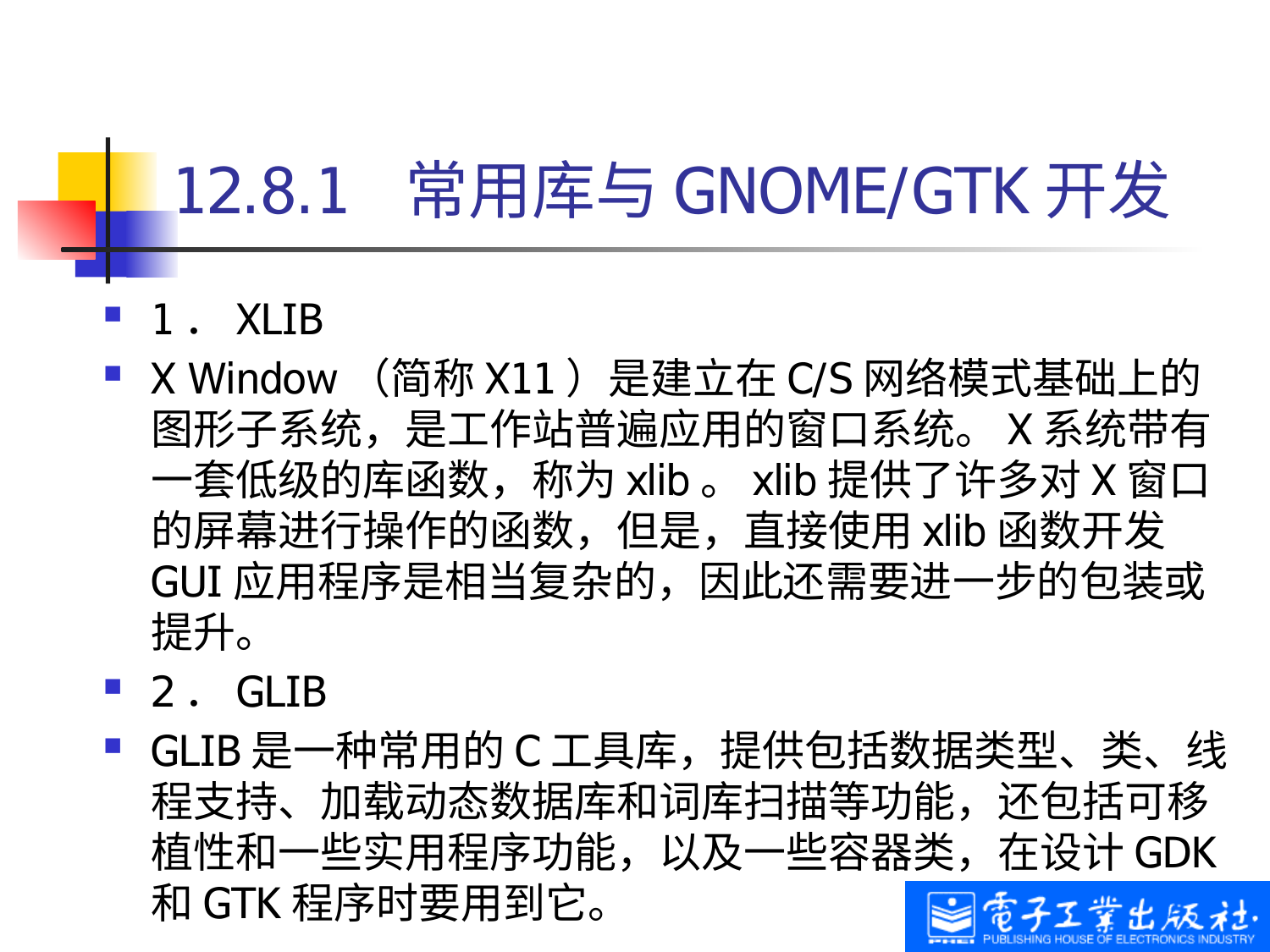

# 12.8.1  常用库与GNOME/GTK开发
1．XLIB
X Window（简称X11）是建立在C/S网络模式基础上的图形子系统，是工作站普遍应用的窗口系统。X系统带有一套低级的库函数，称为xlib。xlib提供了许多对X窗口的屏幕进行操作的函数，但是，直接使用xlib函数开发GUI应用程序是相当复杂的，因此还需要进一步的包装或提升。
2．GLIB
GLIB是一种常用的C工具库，提供包括数据类型、类、线程支持、加载动态数据库和词库扫描等功能，还包括可移植性和一些实用程序功能，以及一些容器类，在设计GDK和GTK程序时要用到它。